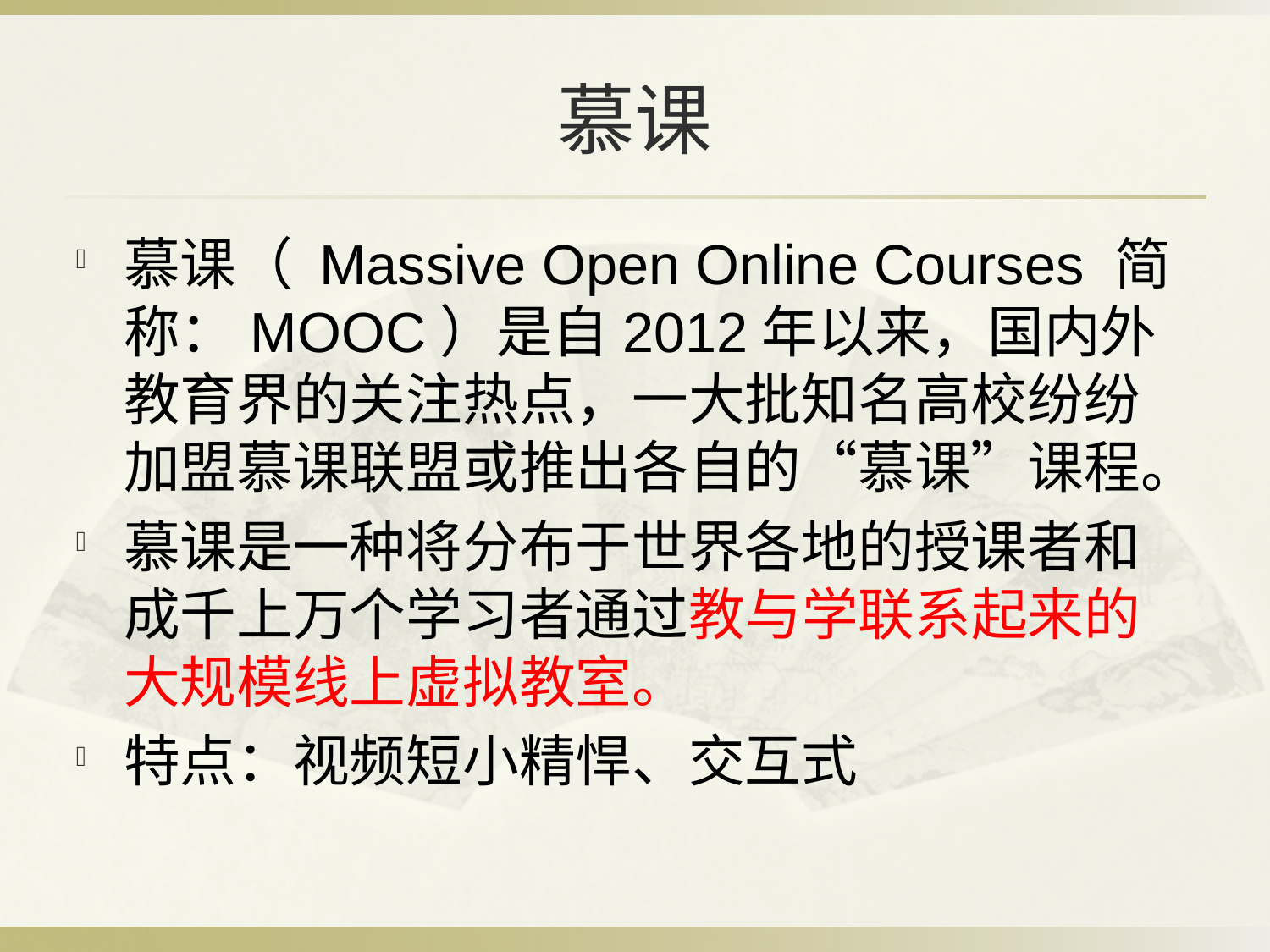

# 慕课
慕课（ Massive Open Online Courses 简称：MOOC）是自2012年以来，国内外教育界的关注热点，一大批知名高校纷纷加盟慕课联盟或推出各自的“慕课”课程。
慕课是一种将分布于世界各地的授课者和成千上万个学习者通过教与学联系起来的大规模线上虚拟教室。
特点：视频短小精悍、交互式